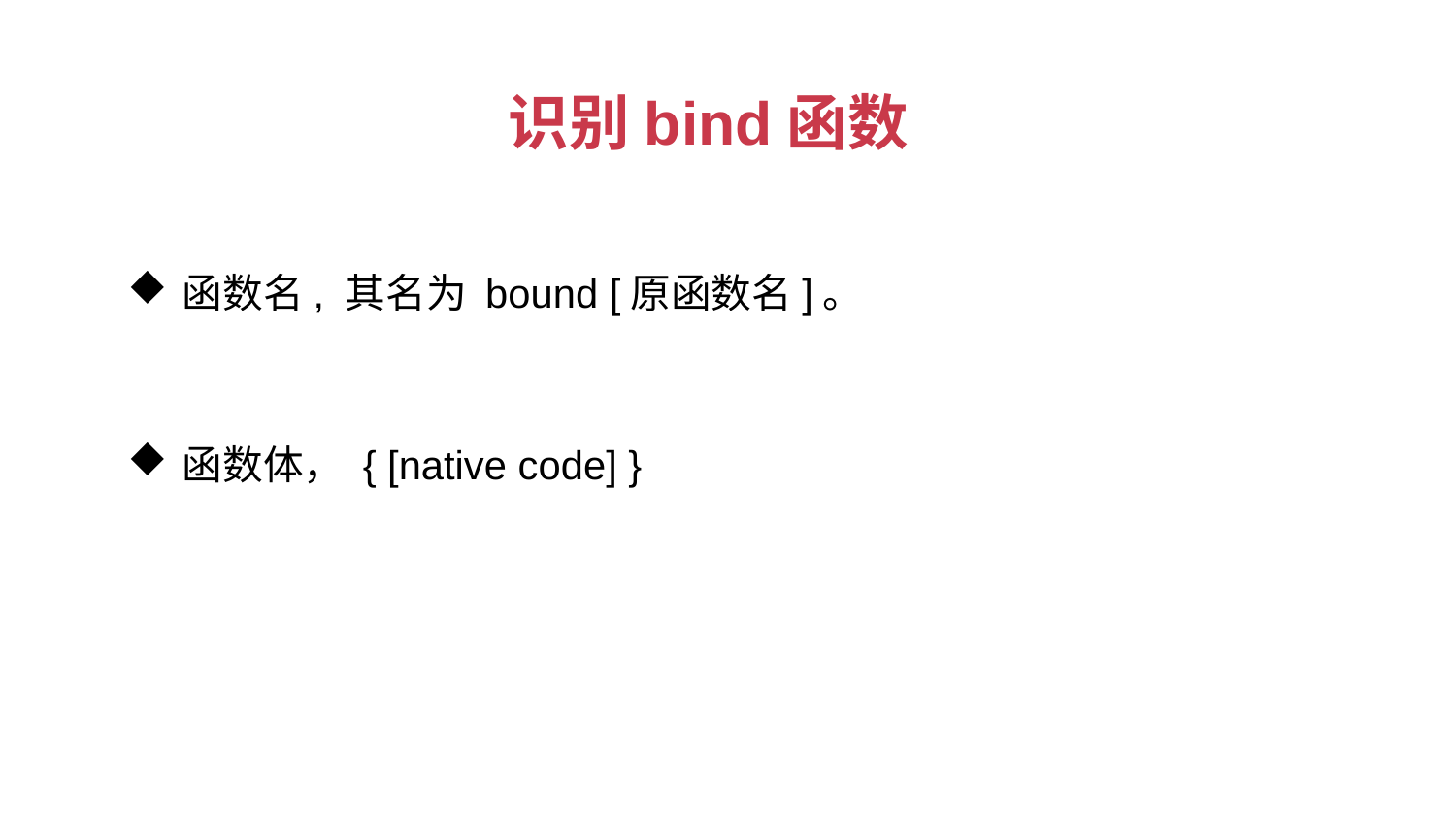

识别bind函数
函数名, 其名为 bound [原函数名]。
函数体， { [native code] }